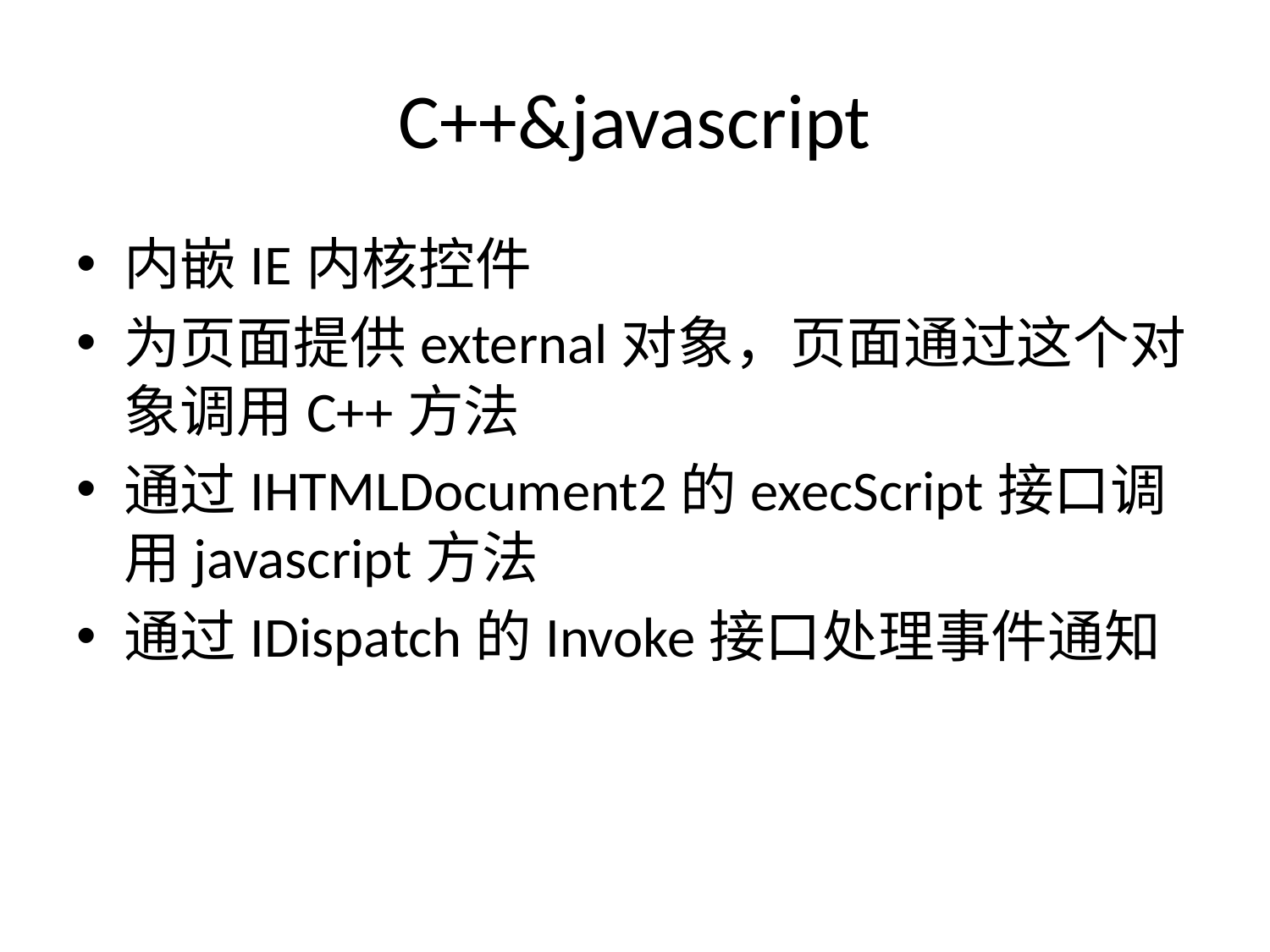

# C++&javascript
内嵌IE内核控件
为页面提供external对象，页面通过这个对象调用C++方法
通过IHTMLDocument2的execScript接口调用javascript方法
通过IDispatch的Invoke接口处理事件通知